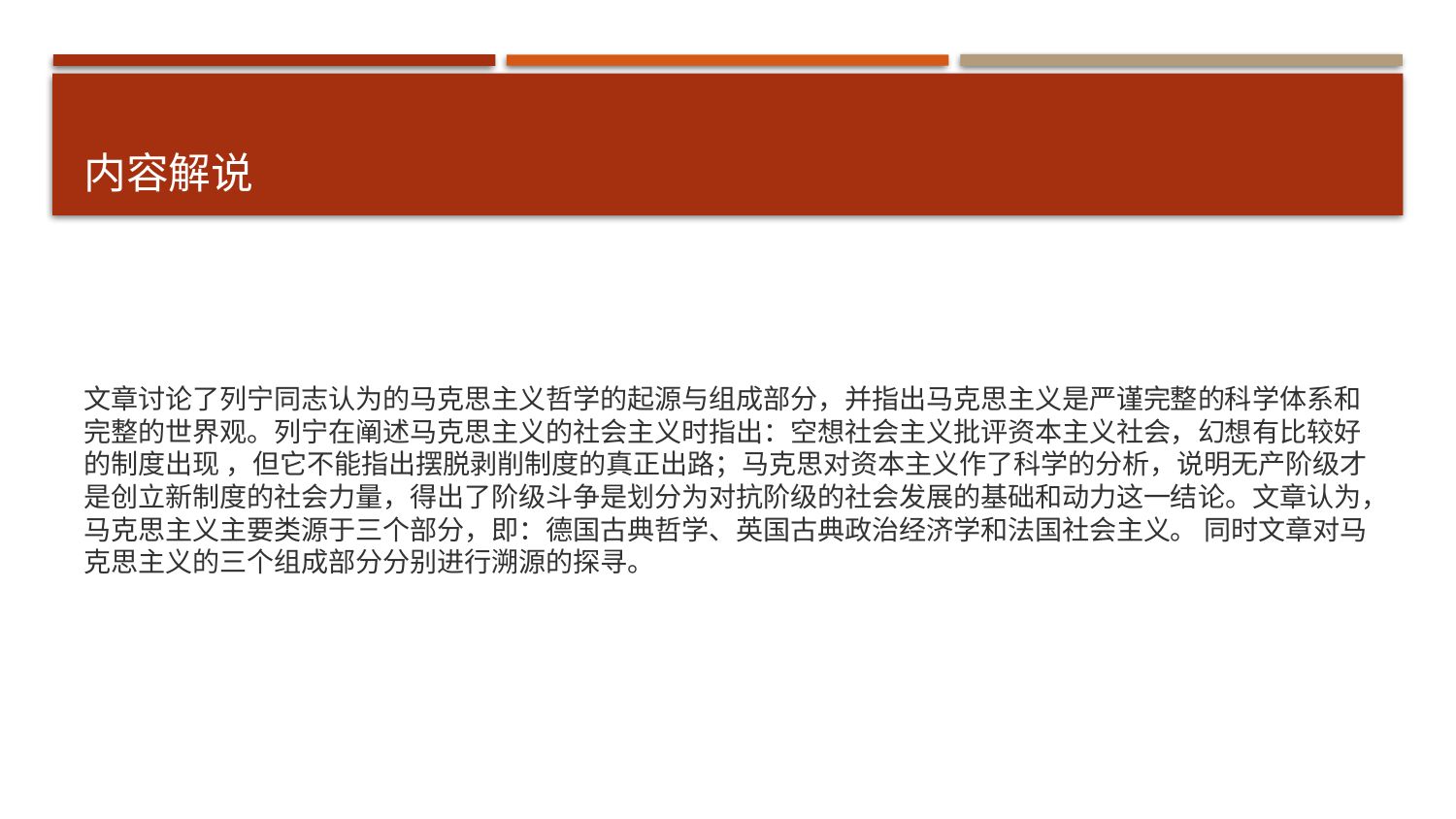

# 内容解说
文章讨论了列宁同志认为的马克思主义哲学的起源与组成部分，并指出马克思主义是严谨完整的科学体系和完整的世界观。列宁在阐述马克思主义的社会主义时指出：空想社会主义批评资本主义社会，幻想有比较好的制度出现 ，但它不能指出摆脱剥削制度的真正出路；马克思对资本主义作了科学的分析，说明无产阶级才是创立新制度的社会力量，得出了阶级斗争是划分为对抗阶级的社会发展的基础和动力这一结论。文章认为，马克思主义主要类源于三个部分，即：德国古典哲学、英国古典政治经济学和法国社会主义。 同时文章对马克思主义的三个组成部分分别进行溯源的探寻。